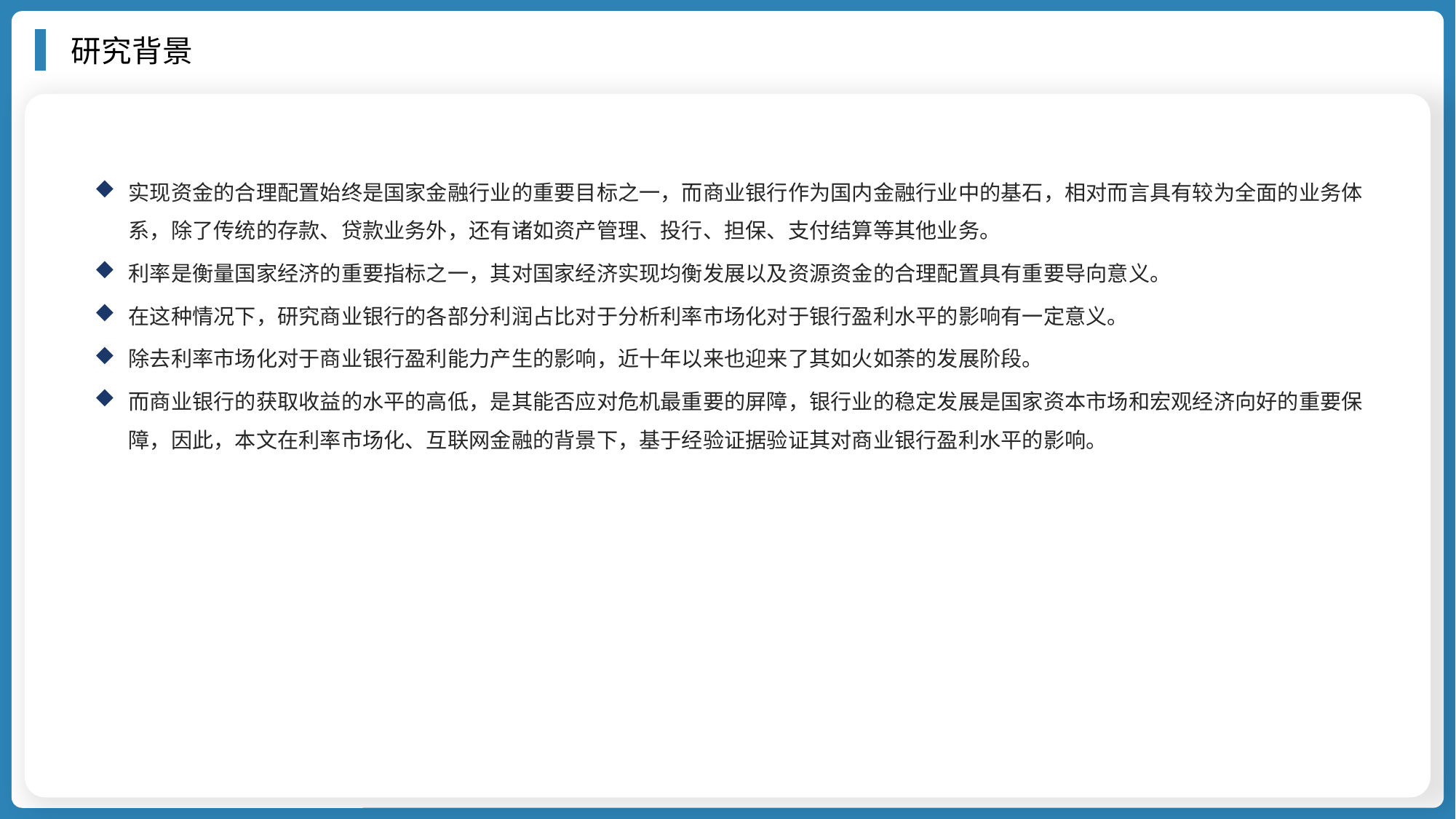

研究背景
实现资金的合理配置始终是国家金融行业的重要目标之一，而商业银行作为国内金融行业中的基石，相对而言具有较为全面的业务体系，除了传统的存款、贷款业务外，还有诸如资产管理、投行、担保、支付结算等其他业务。
利率是衡量国家经济的重要指标之一，其对国家经济实现均衡发展以及资源资金的合理配置具有重要导向意义。
在这种情况下，研究商业银行的各部分利润占比对于分析利率市场化对于银行盈利水平的影响有一定意义。
除去利率市场化对于商业银行盈利能力产生的影响，近十年以来也迎来了其如火如荼的发展阶段。
而商业银行的获取收益的水平的高低，是其能否应对危机最重要的屏障，银行业的稳定发展是国家资本市场和宏观经济向好的重要保障，因此，本文在利率市场化、互联网金融的背景下，基于经验证据验证其对商业银行盈利水平的影响。